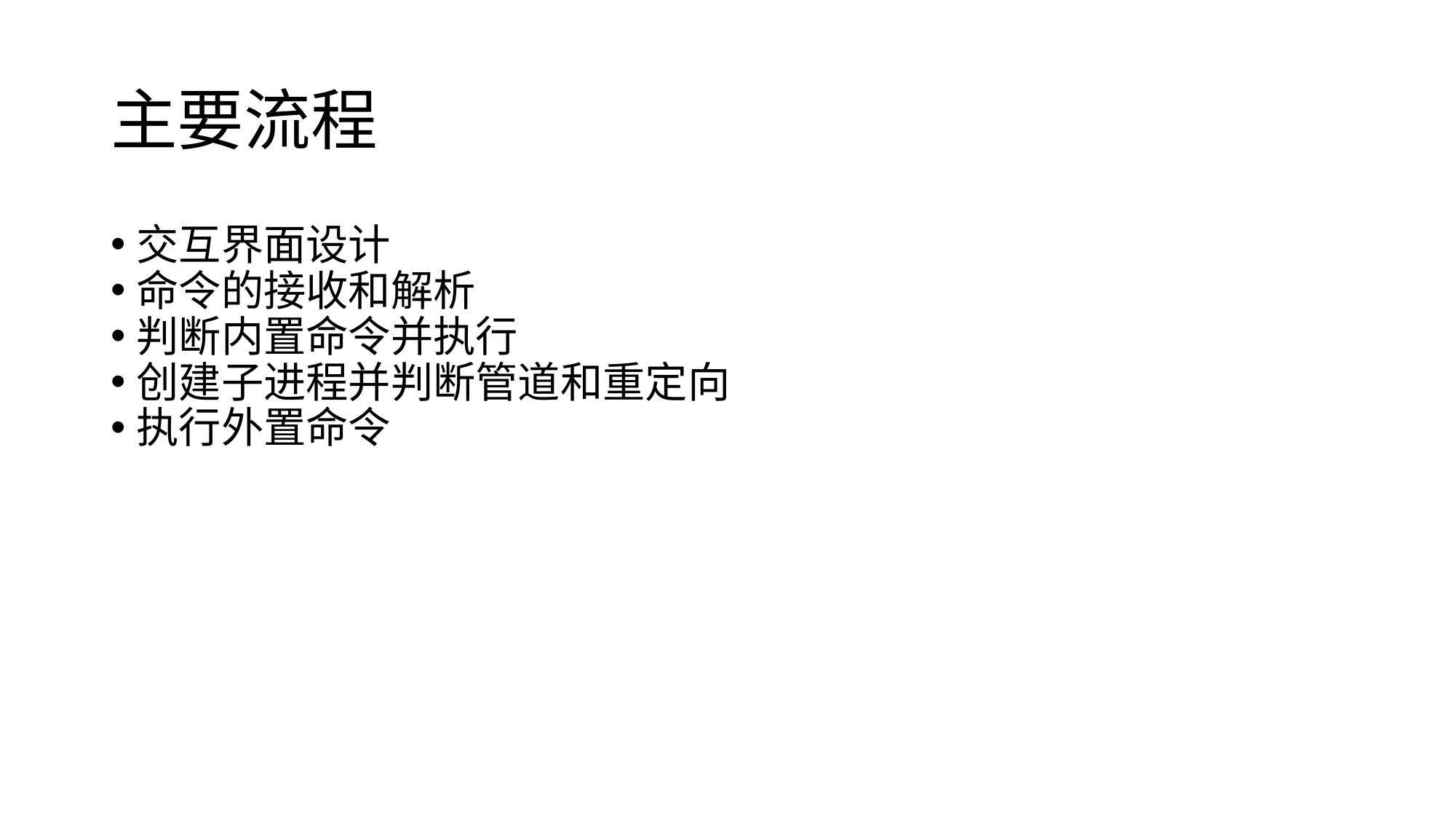

主要流程
交互界面设计
命令的接收和解析
判断内置命令并执行
创建子进程并判断管道和重定向
执行外置命令